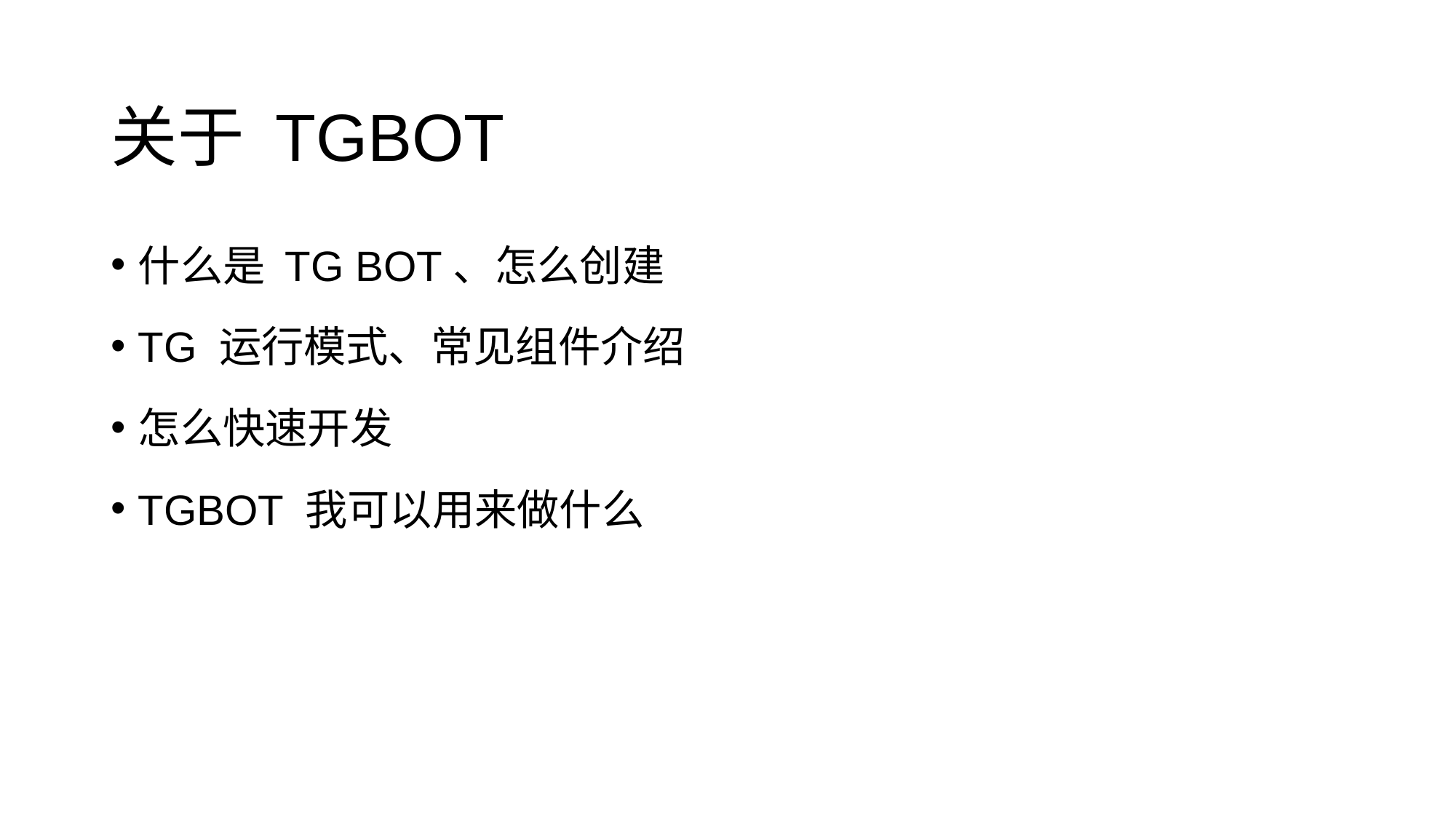

# 关于 TGBOT
什么是 TG BOT、怎么创建
TG 运行模式、常见组件介绍
怎么快速开发
TGBOT 我可以用来做什么